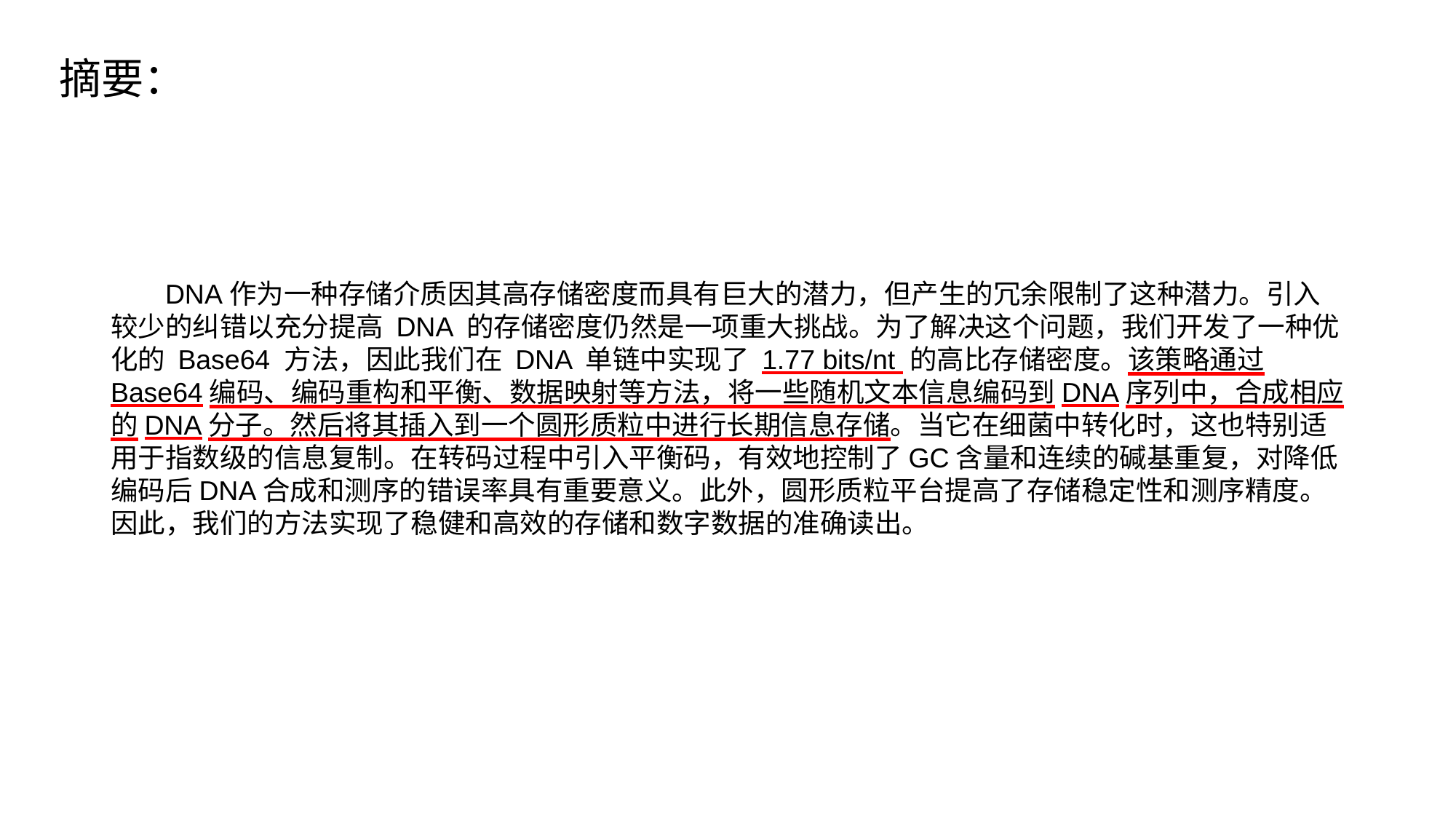

摘要：
DNA作为一种存储介质因其高存储密度而具有巨大的潜力，但产生的冗余限制了这种潜力。引入较少的纠错以充分提高 DNA 的存储密度仍然是一项重大挑战。为了解决这个问题，我们开发了一种优化的 Base64 方法，因此我们在 DNA 单链中实现了 1.77 bits/nt 的高比存储密度。该策略通过Base64编码、编码重构和平衡、数据映射等方法，将一些随机文本信息编码到DNA序列中，合成相应的DNA分子。然后将其插入到一个圆形质粒中进行长期信息存储。当它在细菌中转化时，这也特别适用于指数级的信息复制。在转码过程中引入平衡码，有效地控制了GC含量和连续的碱基重复，对降低编码后DNA合成和测序的错误率具有重要意义。此外，圆形质粒平台提高了存储稳定性和测序精度。因此，我们的方法实现了稳健和高效的存储和数字数据的准确读出。